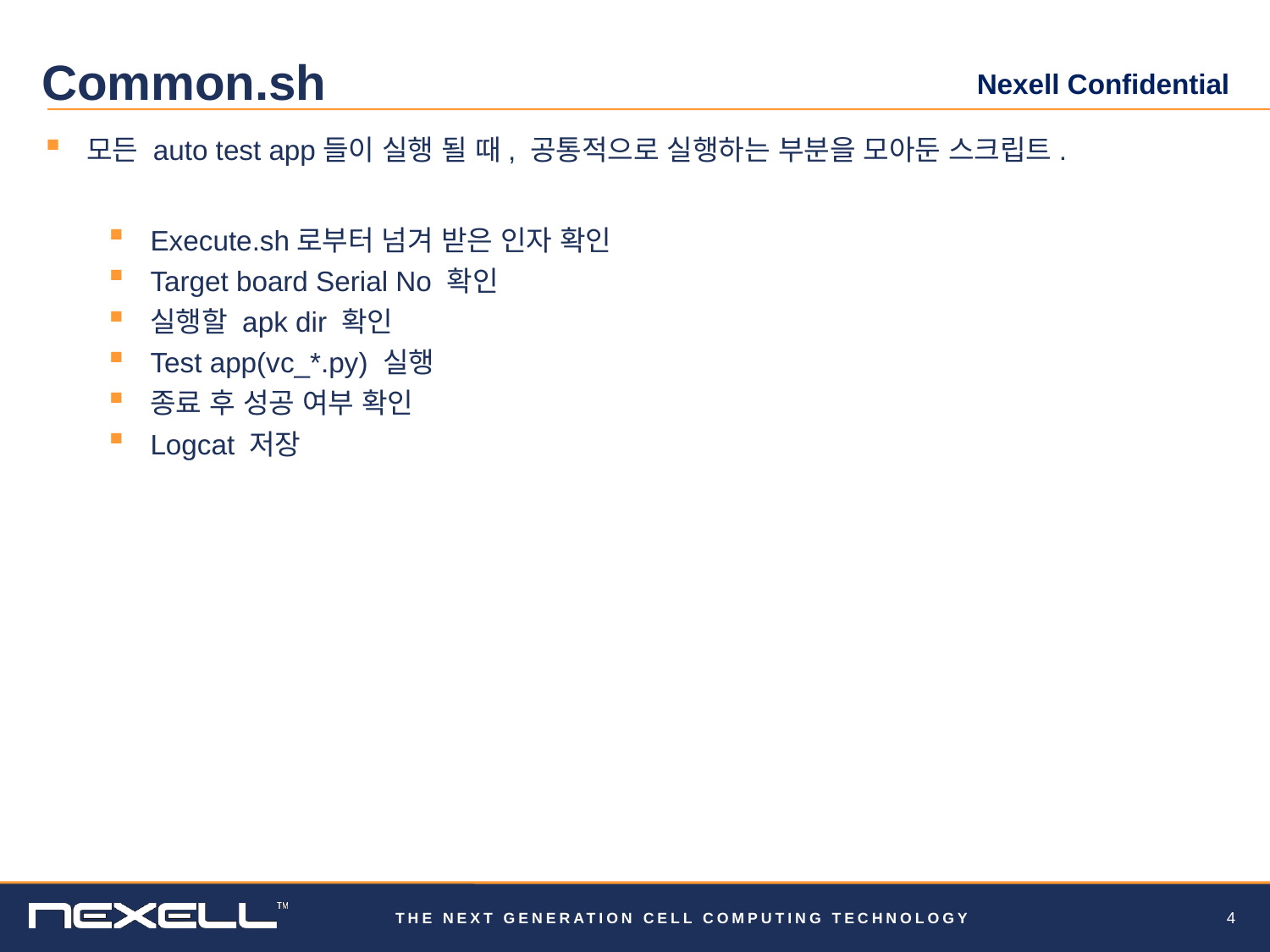

# Common.sh
모든 auto test app들이 실행 될 때, 공통적으로 실행하는 부분을 모아둔 스크립트.
Execute.sh로부터 넘겨 받은 인자 확인
Target board Serial No 확인
실행할 apk dir 확인
Test app(vc_*.py) 실행
종료 후 성공 여부 확인
Logcat 저장